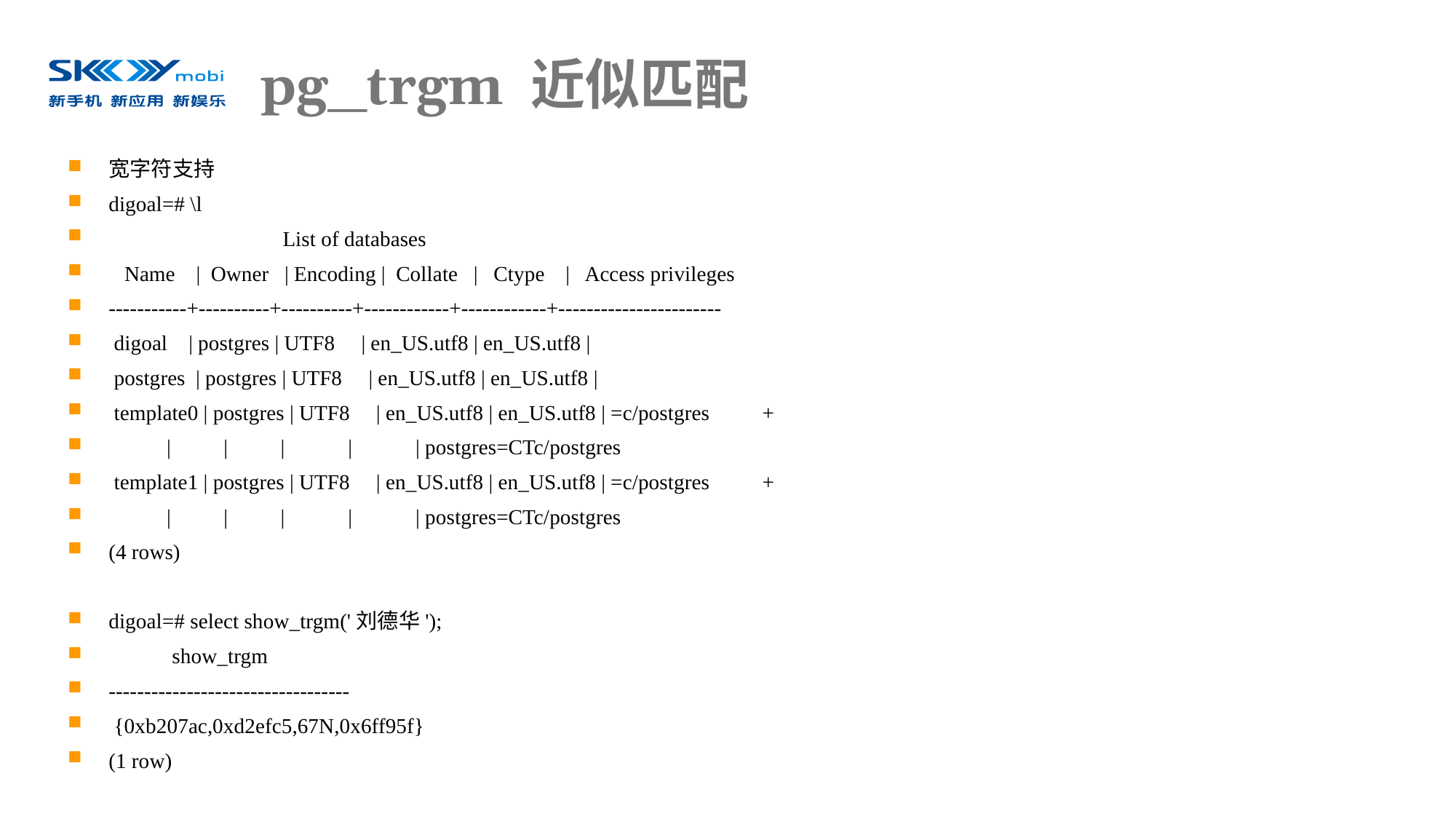

# pg_trgm 近似匹配
宽字符支持
digoal=# \l
                                 List of databases
   Name    |  Owner   | Encoding |  Collate   |   Ctype    |   Access privileges
-----------+----------+----------+------------+------------+-----------------------
 digoal    | postgres | UTF8     | en_US.utf8 | en_US.utf8 |
 postgres  | postgres | UTF8     | en_US.utf8 | en_US.utf8 |
 template0 | postgres | UTF8     | en_US.utf8 | en_US.utf8 | =c/postgres          +
           |          |          |            |            | postgres=CTc/postgres
 template1 | postgres | UTF8     | en_US.utf8 | en_US.utf8 | =c/postgres          +
           |          |          |            |            | postgres=CTc/postgres
(4 rows)

digoal=# select show_trgm('刘德华');
            show_trgm
----------------------------------
 {0xb207ac,0xd2efc5,67N,0x6ff95f}
(1 row)